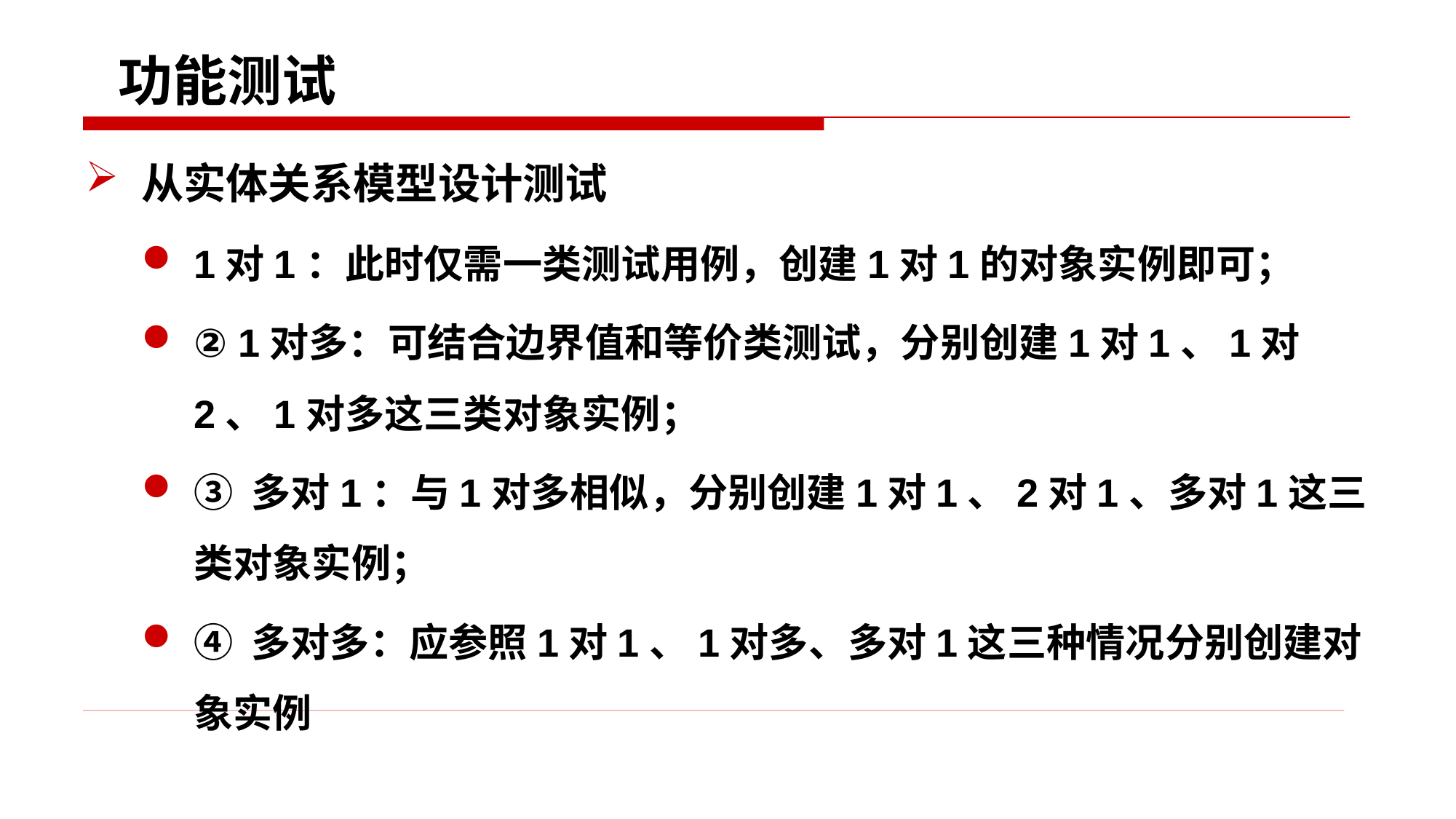

# 功能测试
从实体关系模型设计测试
1对1：此时仅需一类测试用例，创建1对1的对象实例即可；
② 1对多：可结合边界值和等价类测试，分别创建1对1、1对2、1对多这三类对象实例；
③ 多对1：与1对多相似，分别创建1对1、2对1、多对1这三类对象实例；
④ 多对多：应参照1对1、1对多、多对1这三种情况分别创建对象实例